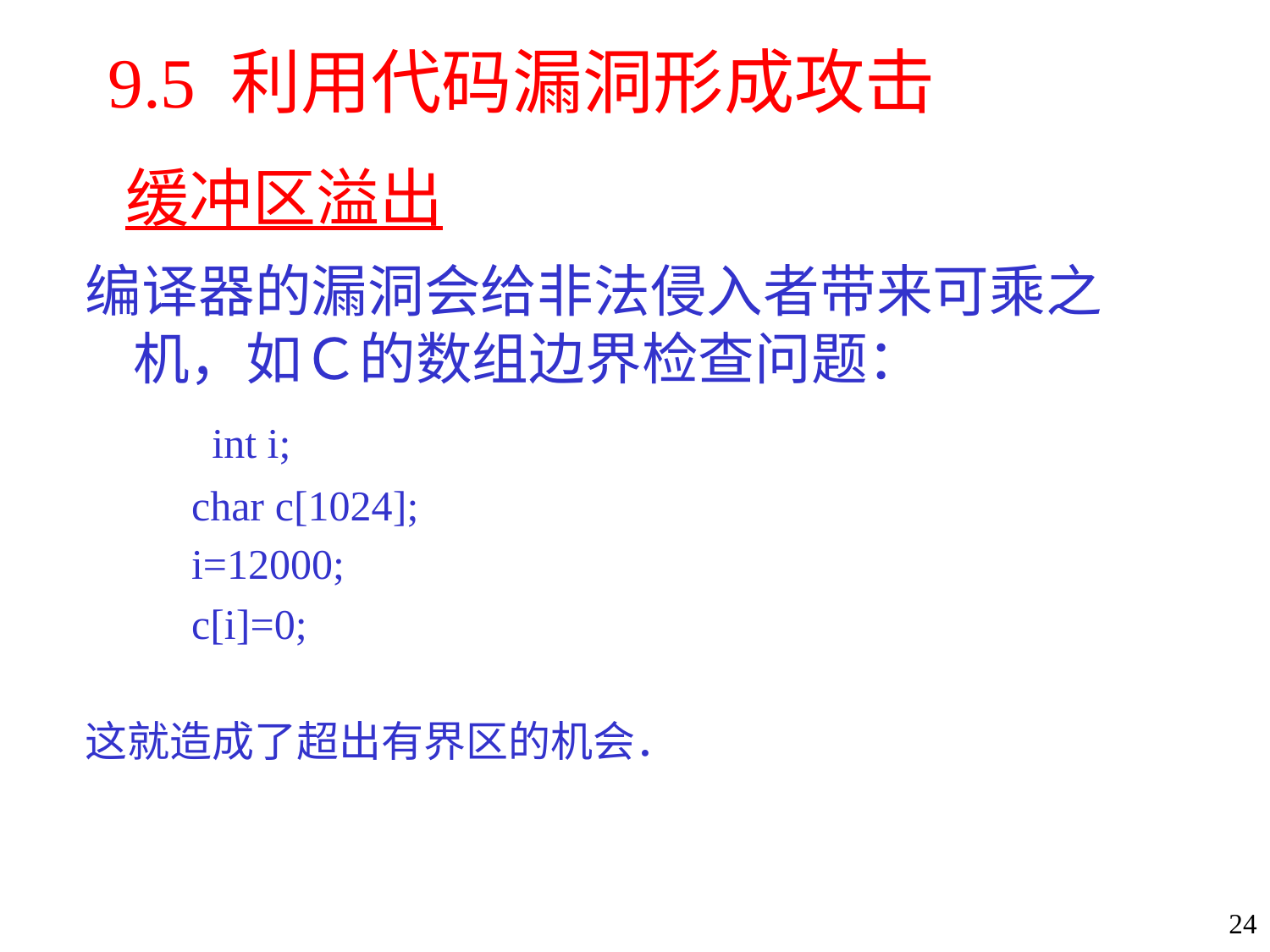

# 9.5 利用代码漏洞形成攻击
缓冲区溢出
编译器的漏洞会给非法侵入者带来可乘之机，如Ｃ的数组边界检查问题：
　　int i;
          char c[1024];
          i=12000;
          c[i]=0;

这就造成了超出有界区的机会．
24